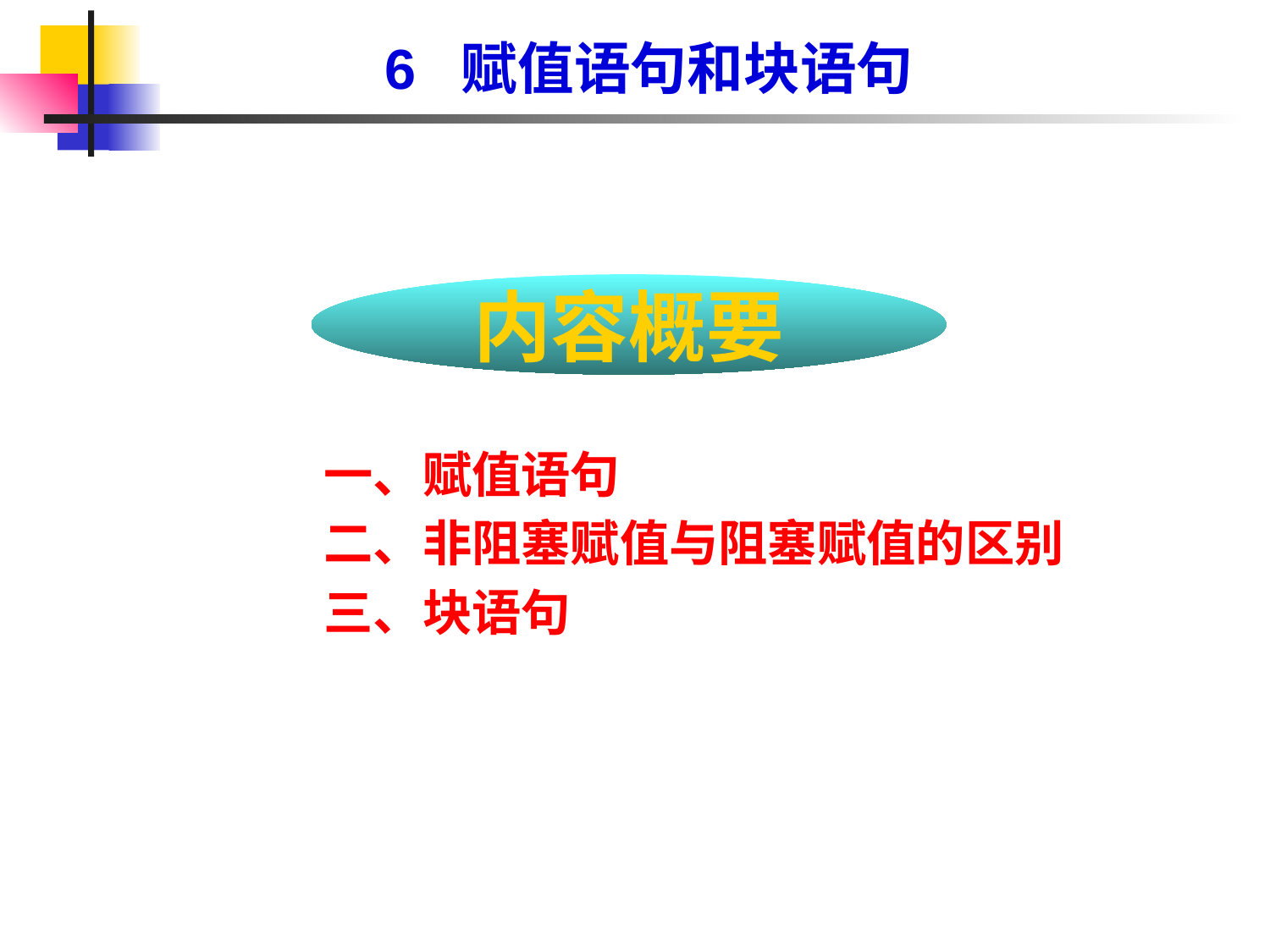

6  赋值语句和块语句
内容概要
一、赋值语句
二、非阻塞赋值与阻塞赋值的区别
三、块语句

# 115